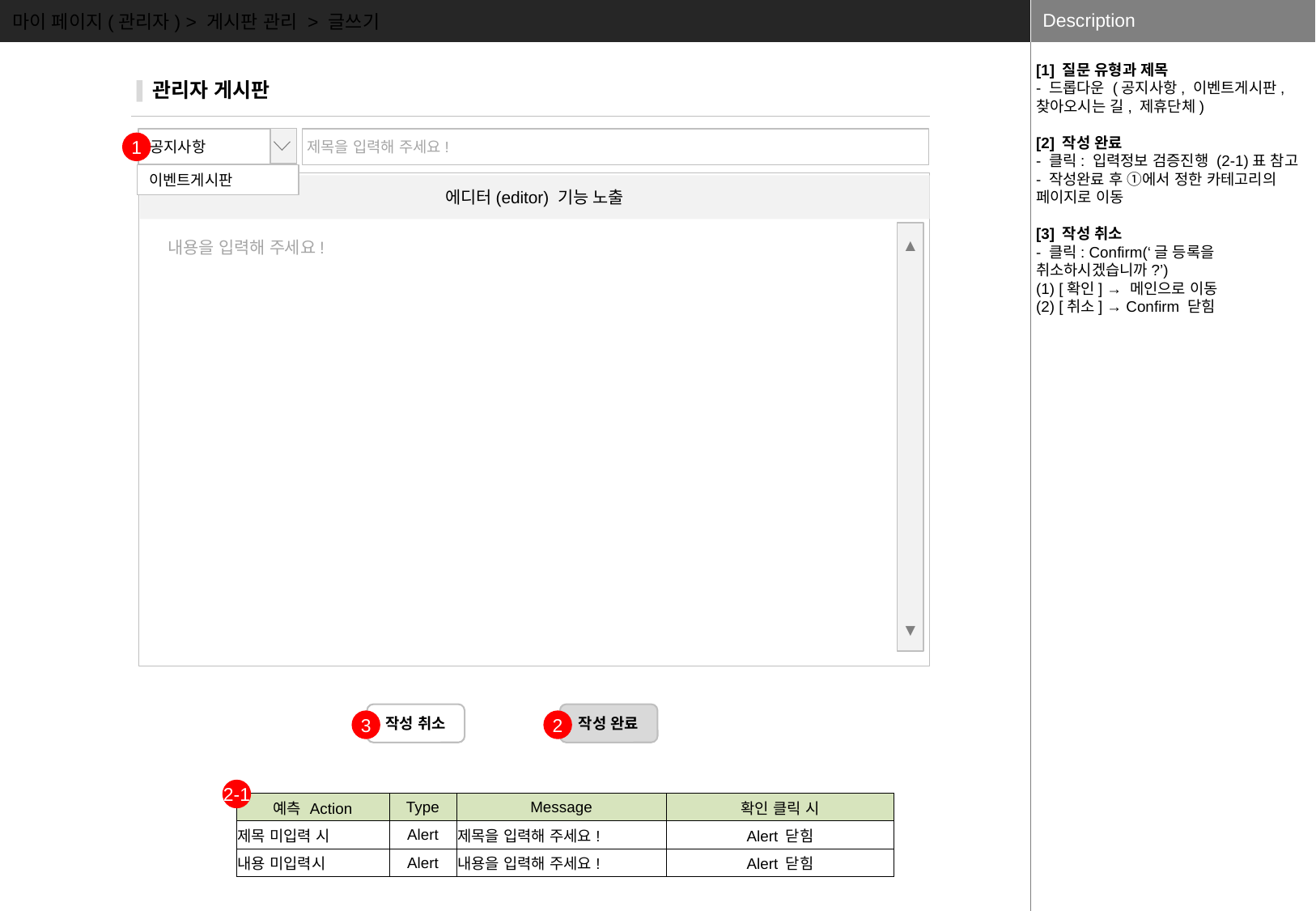

마이 페이지(관리자) > 게시판 관리 > 글쓰기

[1] 질문 유형과 제목
- 드롭다운 (공지사항, 이벤트게시판, 찾아오시는 길, 제휴단체)

[2] 작성 완료
- 클릭: 입력정보 검증진행 (2-1)표 참고
- 작성완료 후 ①에서 정한 카테고리의 페이지로 이동

[3] 작성 취소
- 클릭: Confirm(‘글 등록을 취소하시겠습니까?’)
(1) [확인] → 메인으로 이동
(2) [취소] → Confirm 닫힘

 관리자 게시판

공지사항
이벤트게시판
제목을 입력해 주세요!
1

에디터(editor) 기능 노출
▲

▼
내용을 입력해 주세요!
작성 취소
작성 완료
3
2
2-1
| 예측 Action | Type | Message | 확인 클릭 시 |
| --- | --- | --- | --- |
| 제목 미입력 시 | Alert | 제목을 입력해 주세요! | Alert 닫힘 |
| 내용 미입력시 | Alert | 내용을 입력해 주세요! | Alert 닫힘 |